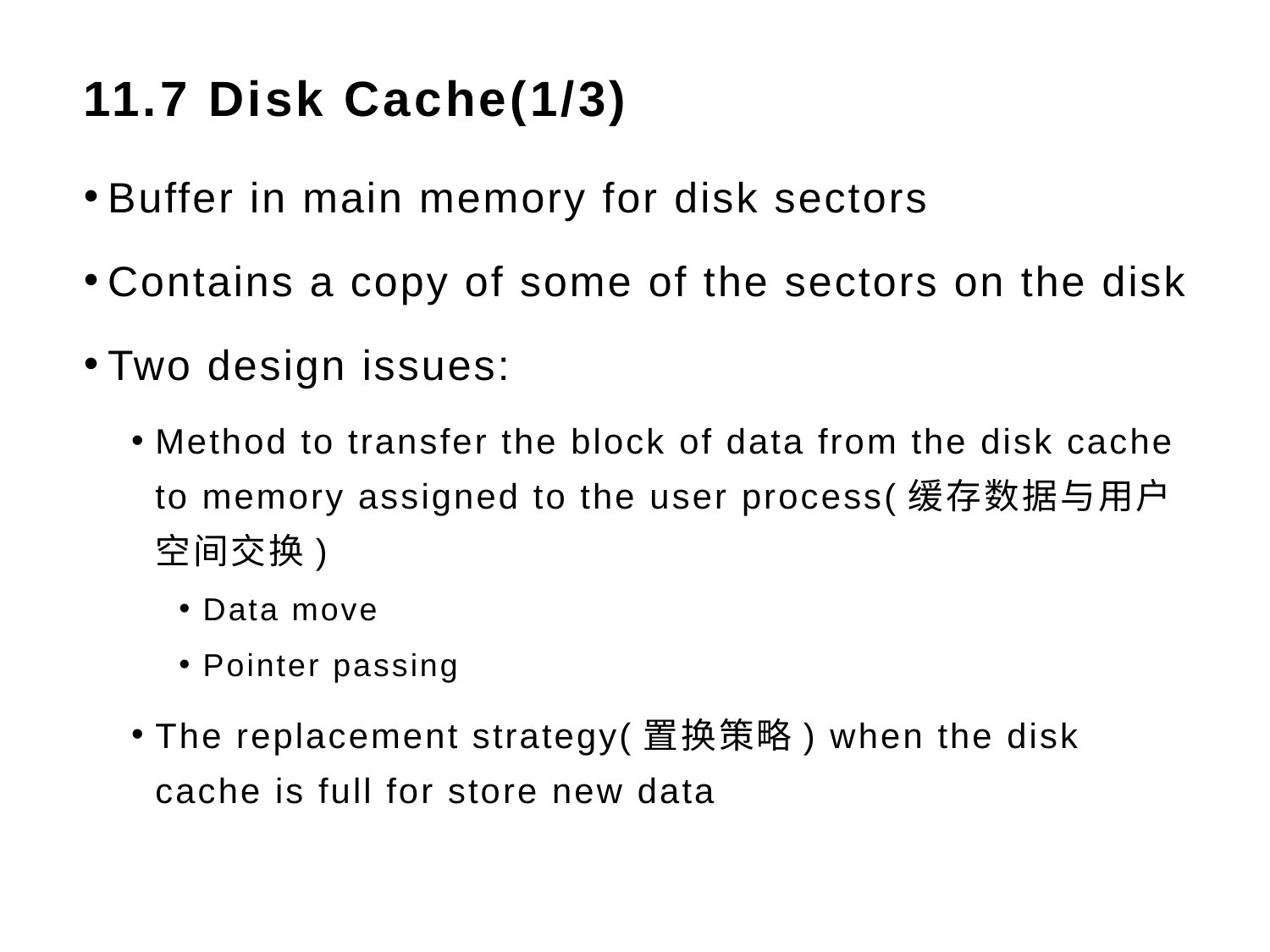

# 11.7 Disk Cache(1/3)
Buffer in main memory for disk sectors
Contains a copy of some of the sectors on the disk
Two design issues:
Method to transfer the block of data from the disk cache to memory assigned to the user process(缓存数据与用户空间交换)
Data move
Pointer passing
The replacement strategy(置换策略) when the disk cache is full for store new data